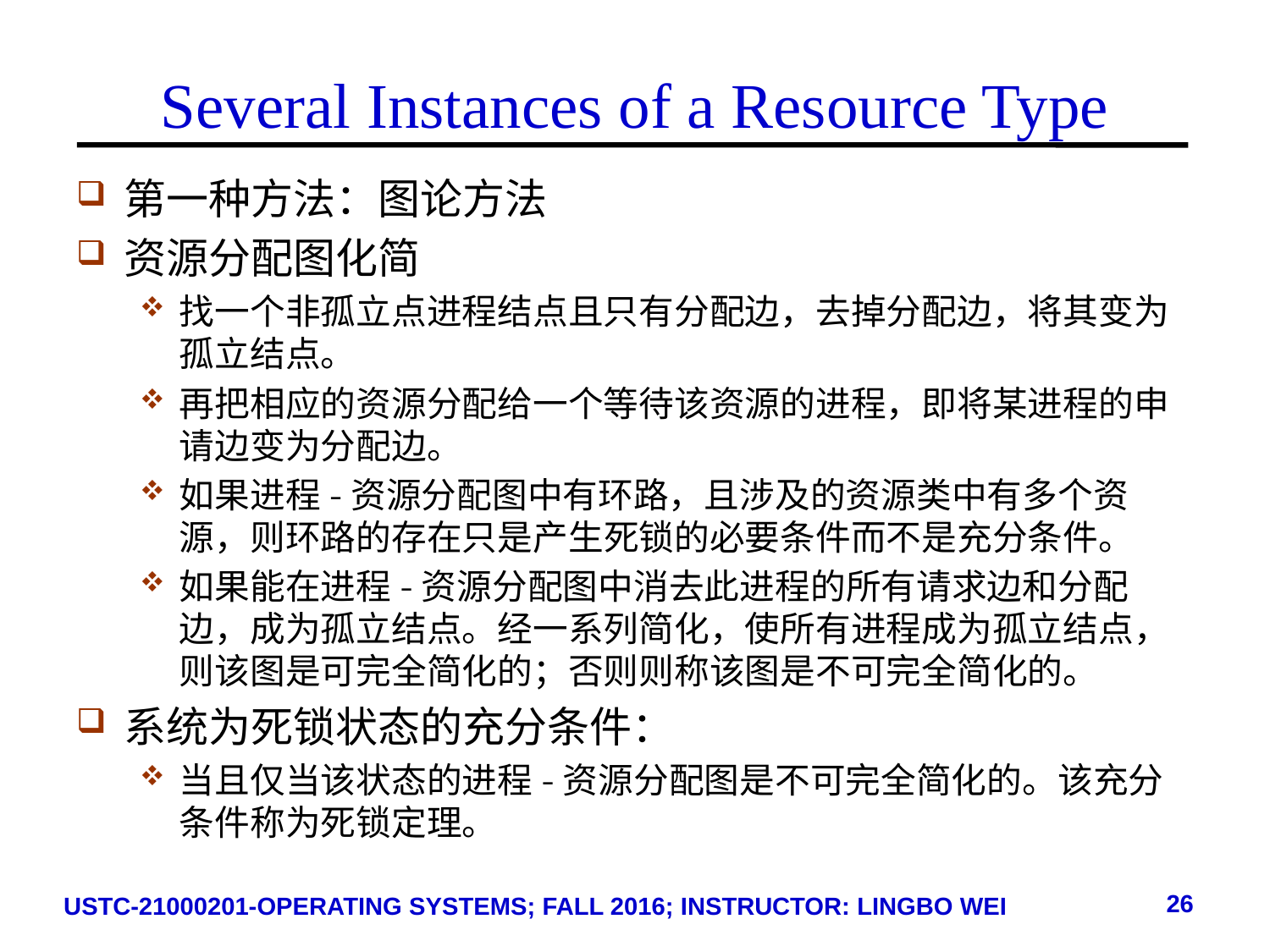

# Several Instances of a Resource Type
第一种方法：图论方法
资源分配图化简
找一个非孤立点进程结点且只有分配边，去掉分配边，将其变为孤立结点。
再把相应的资源分配给一个等待该资源的进程，即将某进程的申请边变为分配边。
如果进程-资源分配图中有环路，且涉及的资源类中有多个资源，则环路的存在只是产生死锁的必要条件而不是充分条件。
如果能在进程-资源分配图中消去此进程的所有请求边和分配边，成为孤立结点。经一系列简化，使所有进程成为孤立结点，则该图是可完全简化的；否则则称该图是不可完全简化的。
系统为死锁状态的充分条件：
当且仅当该状态的进程-资源分配图是不可完全简化的。该充分条件称为死锁定理。

26
USTC-21000201-OPERATING SYSTEMS; FALL 2016; INSTRUCTOR: LINGBO WEI